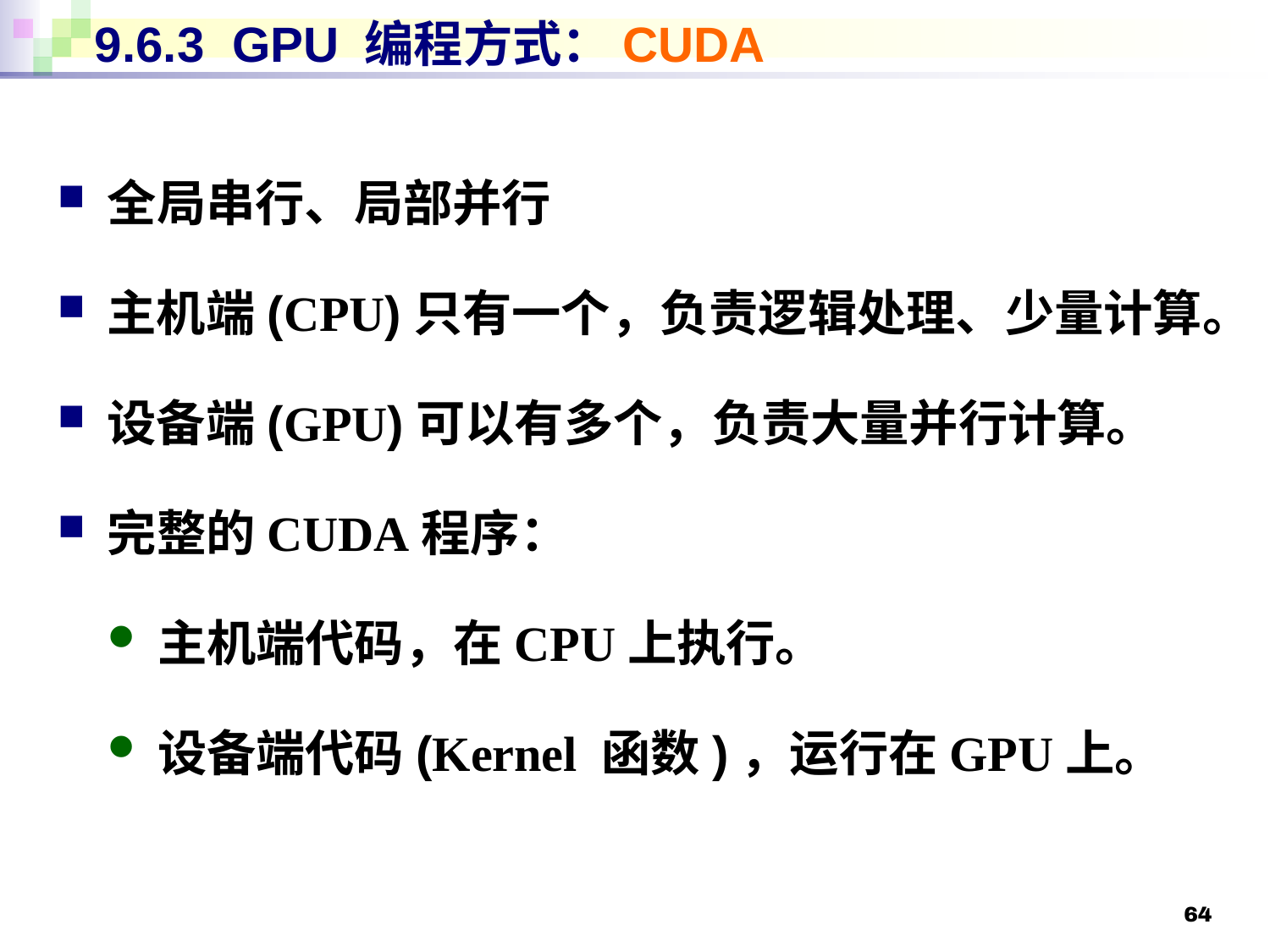

# 9.6.3  GPU 编程方式：CUDA
全局串行、局部并行
主机端(CPU)只有一个，负责逻辑处理、少量计算。
设备端(GPU)可以有多个，负责大量并行计算。
完整的CUDA程序：
主机端代码，在CPU上执行。
设备端代码(Kernel 函数)，运行在GPU上。
64